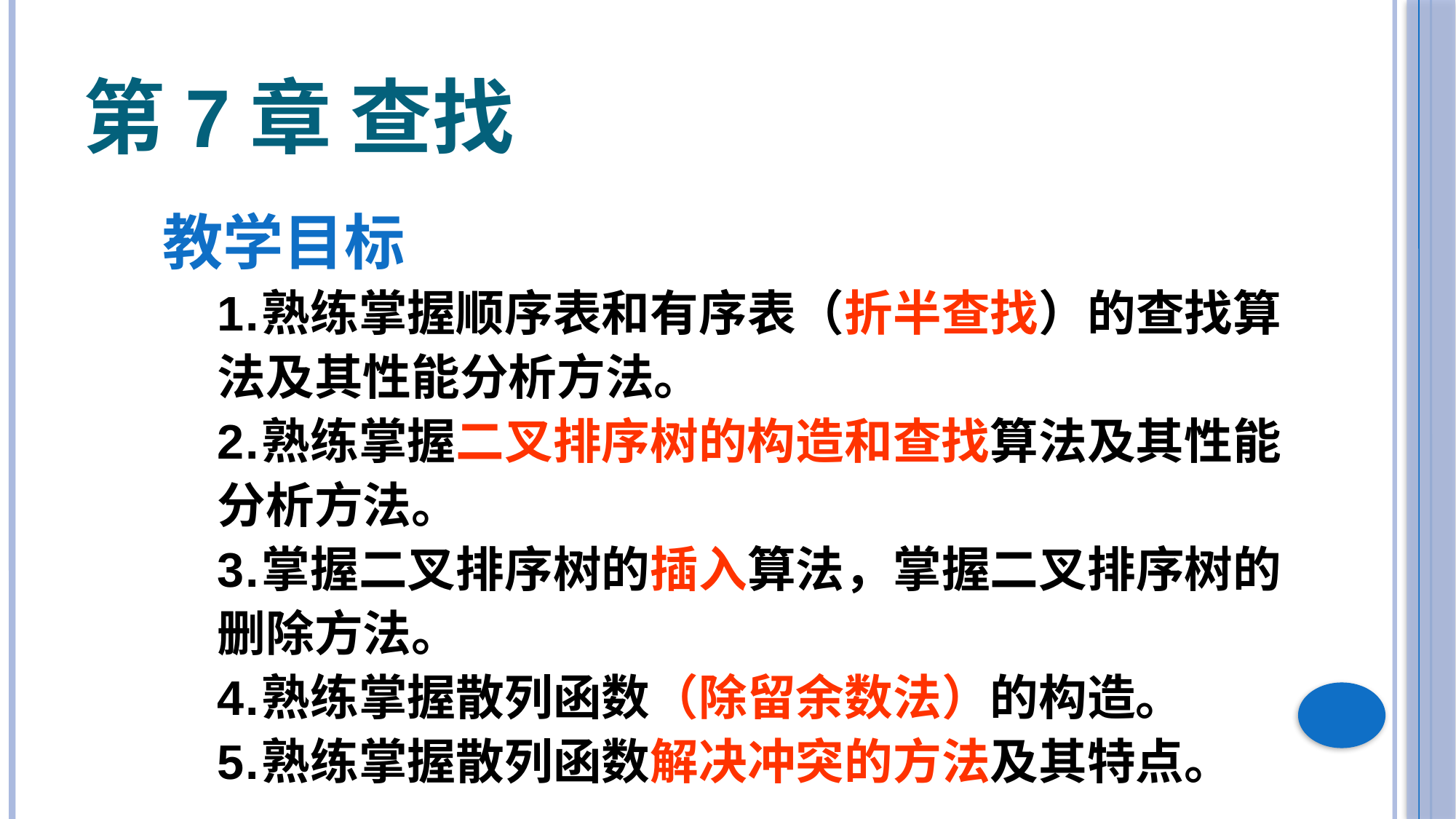

# 第7章 查找
教学目标
熟练掌握顺序表和有序表（折半查找）的查找算法及其性能分析方法。
熟练掌握二叉排序树的构造和查找算法及其性能分析方法。
掌握二叉排序树的插入算法，掌握二叉排序树的删除方法。
熟练掌握散列函数（除留余数法）的构造。
熟练掌握散列函数解决冲突的方法及其特点。